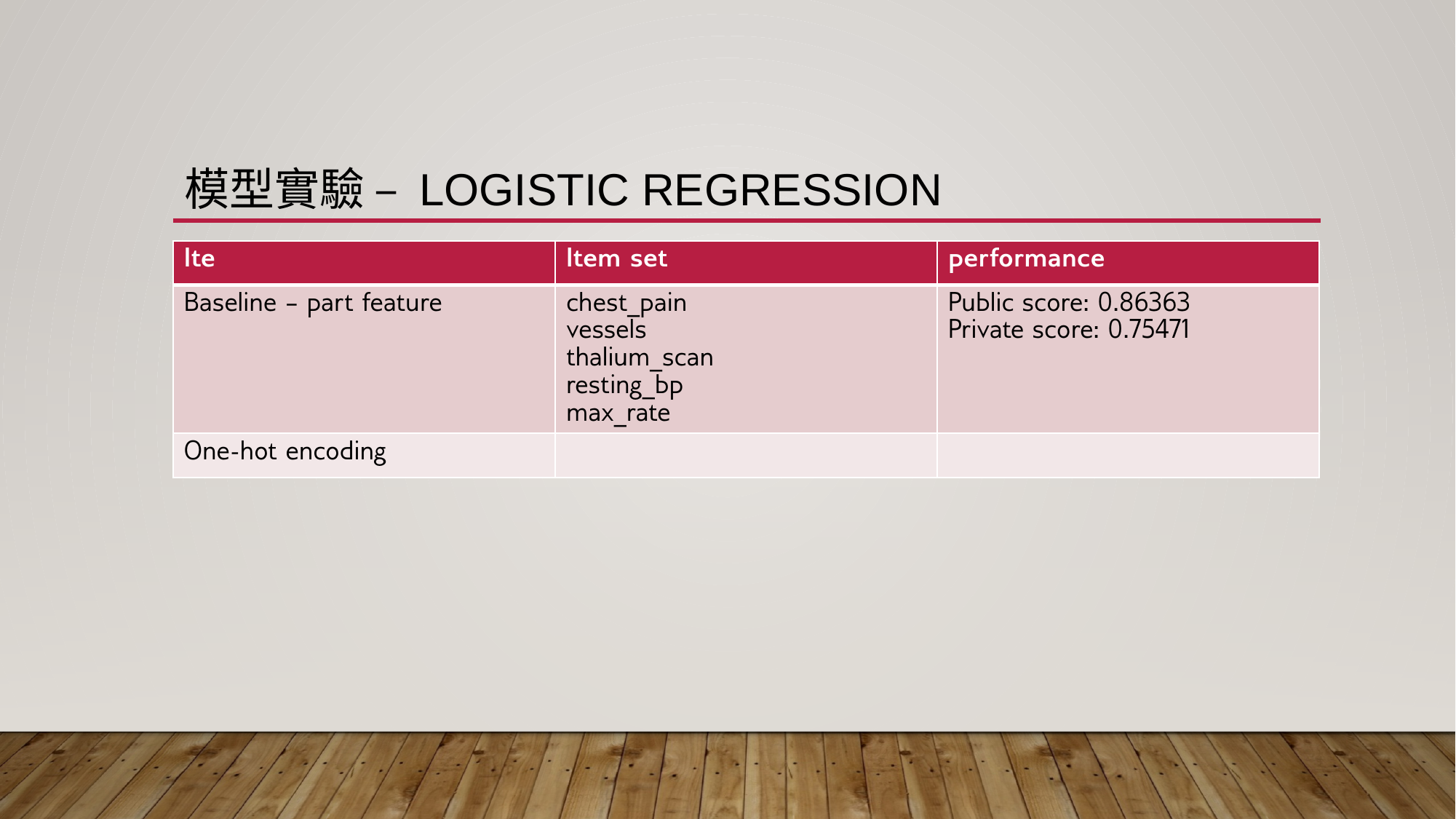

# 模型實驗 – logistic regression
| Ite | Item set | performance |
| --- | --- | --- |
| Baseline – part feature | chest\_pain vessels thalium\_scan resting\_bp max\_rate | Public score: 0.86363 Private score: 0.75471 |
| One-hot encoding |  |  |